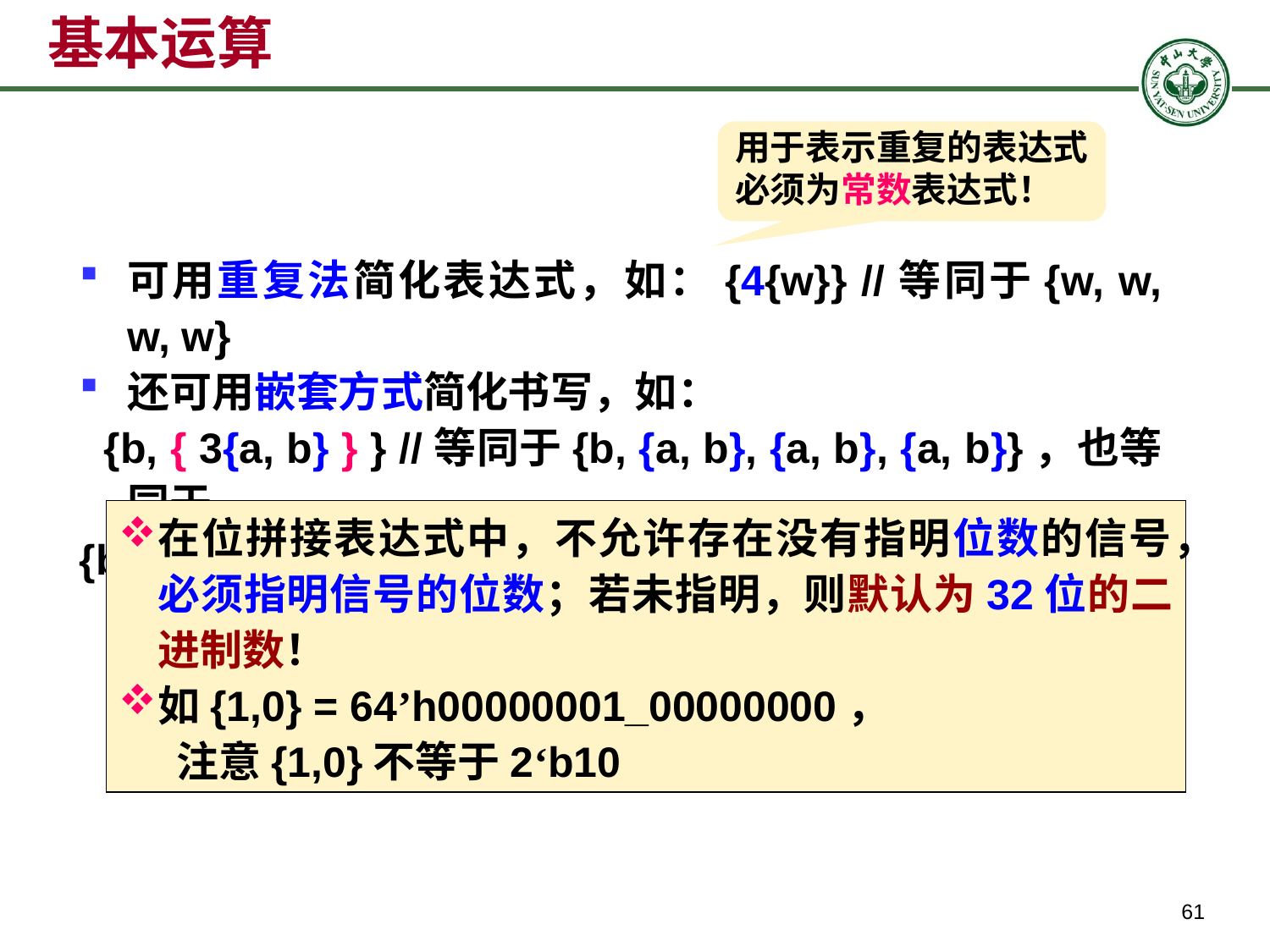

# 基本运算
用于表示重复的表达式必须为常数表达式！
可用重复法简化表达式，如：{4{w}} //等同于{w, w, w, w}
还可用嵌套方式简化书写，如：
  {b, { 3{a, b} } } //等同于{b, {a, b}, {a, b}, {a, b}}，也等同于
{b, a, b, a, b, a, b}

在位拼接表达式中，不允许存在没有指明位数的信号，必须指明信号的位数；若未指明，则默认为32位的二进制数！
如{1,0} = 64’h00000001_00000000，
     注意{1,0}不等于2‘b10